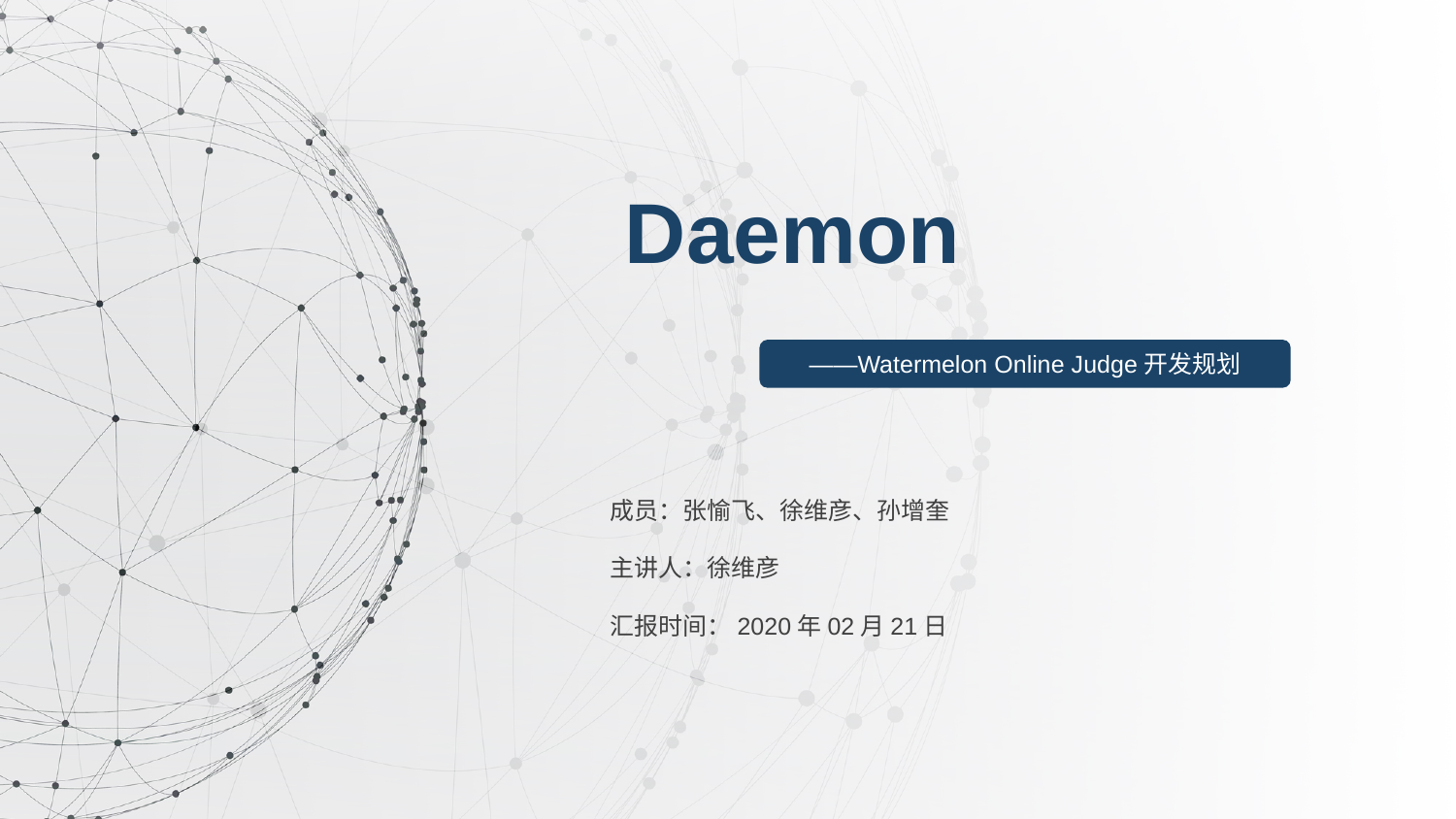

Daemon
——Watermelon Online Judge开发规划

成员：张愉飞、徐维彦、孙增奎

主讲人：徐维彦

汇报时间：2020年02月21日